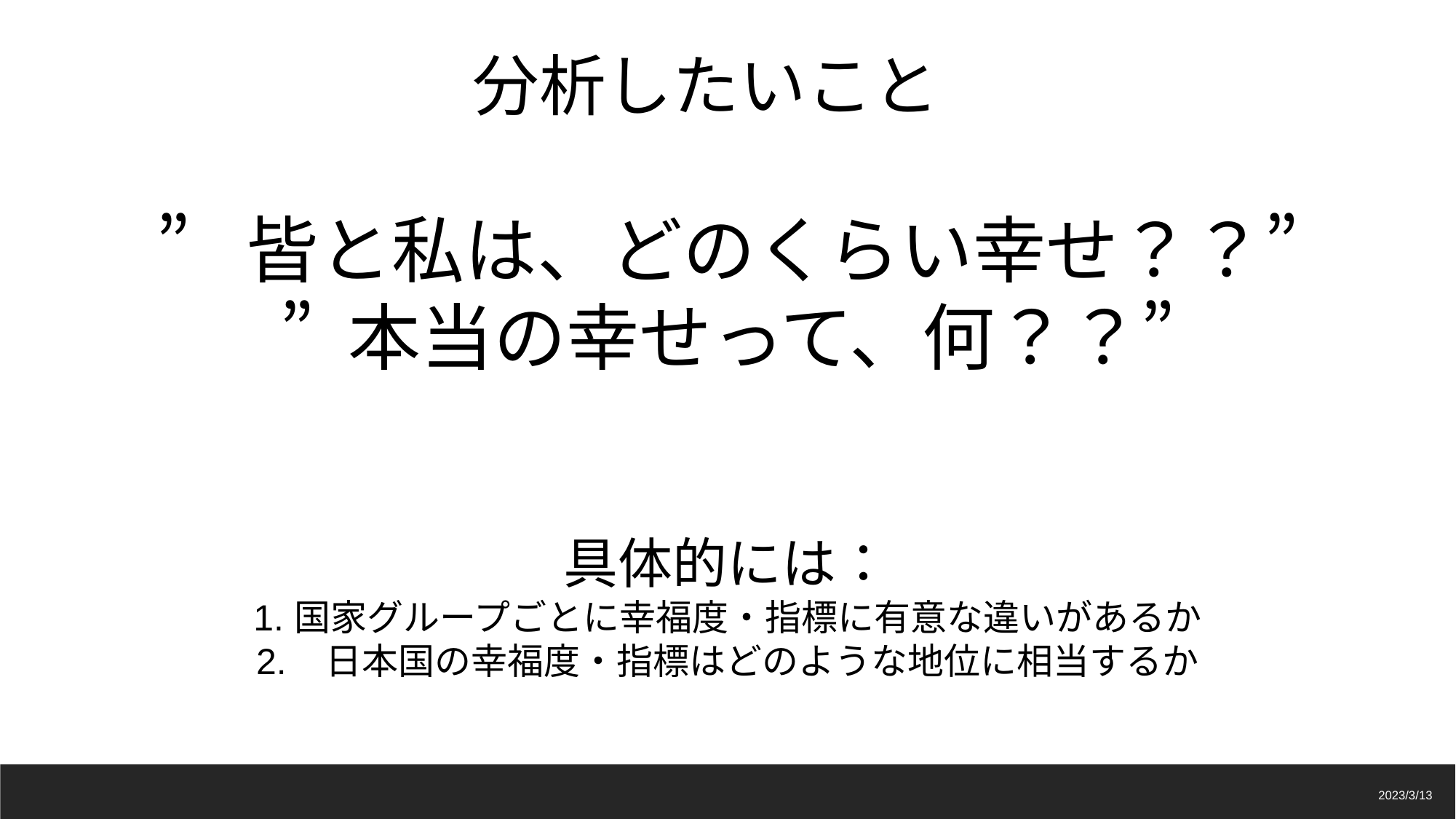

分析したいこと
”皆と私は、どのくらい幸せ？？”
” 本当の幸せって、何？？”
具体的には：
国家グループごとに幸福度・指標に有意な違いがあるか
2.   日本国の幸福度・指標はどのような地位に相当するか
2023/3/13